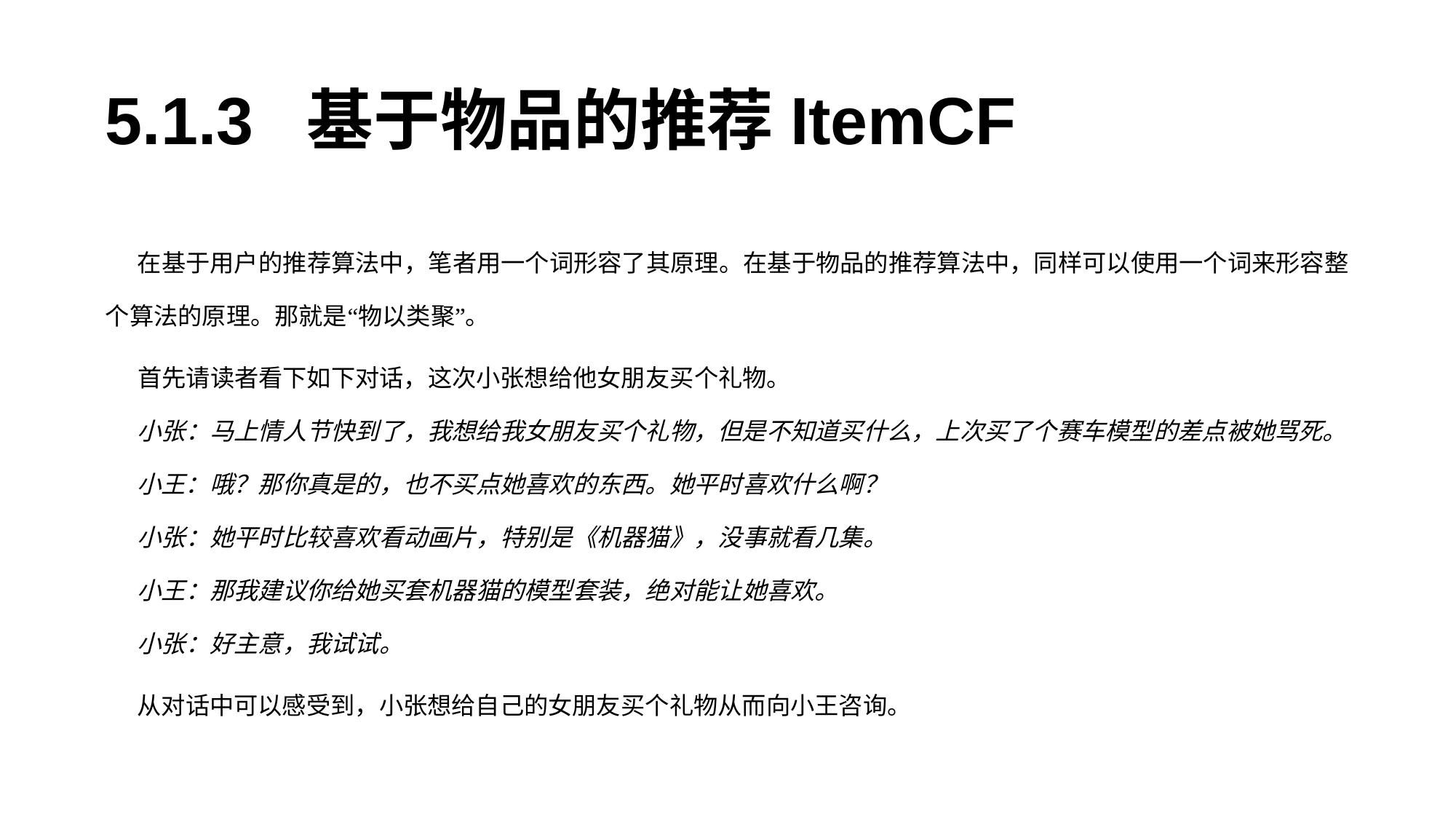

# 5.1.3  基于物品的推荐ItemCF
在基于用户的推荐算法中，笔者用一个词形容了其原理。在基于物品的推荐算法中，同样可以使用一个词来形容整个算法的原理。那就是“物以类聚”。
首先请读者看下如下对话，这次小张想给他女朋友买个礼物。
小张：马上情人节快到了，我想给我女朋友买个礼物，但是不知道买什么，上次买了个赛车模型的差点被她骂死。
小王：哦？那你真是的，也不买点她喜欢的东西。她平时喜欢什么啊？
小张：她平时比较喜欢看动画片，特别是《机器猫》，没事就看几集。
小王：那我建议你给她买套机器猫的模型套装，绝对能让她喜欢。
小张：好主意，我试试。
从对话中可以感受到，小张想给自己的女朋友买个礼物从而向小王咨询。